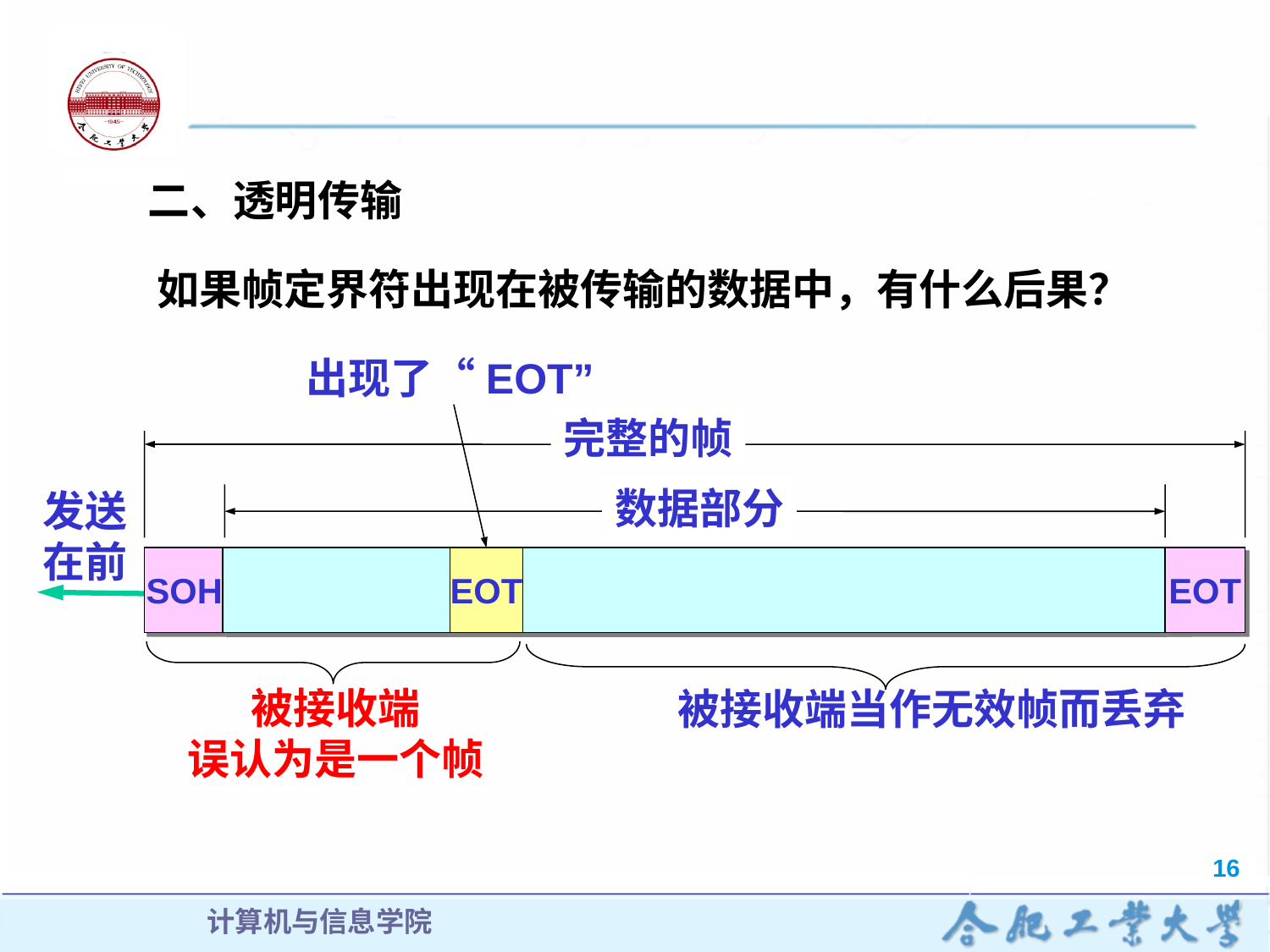

二、透明传输
如果帧定界符出现在被传输的数据中，有什么后果？
出现了“EOT”

完整的帧

数据部分
发送
在前

SOH

EOT
EOT

被接收端
误认为是一个帧

被接收端当作无效帧而丢弃